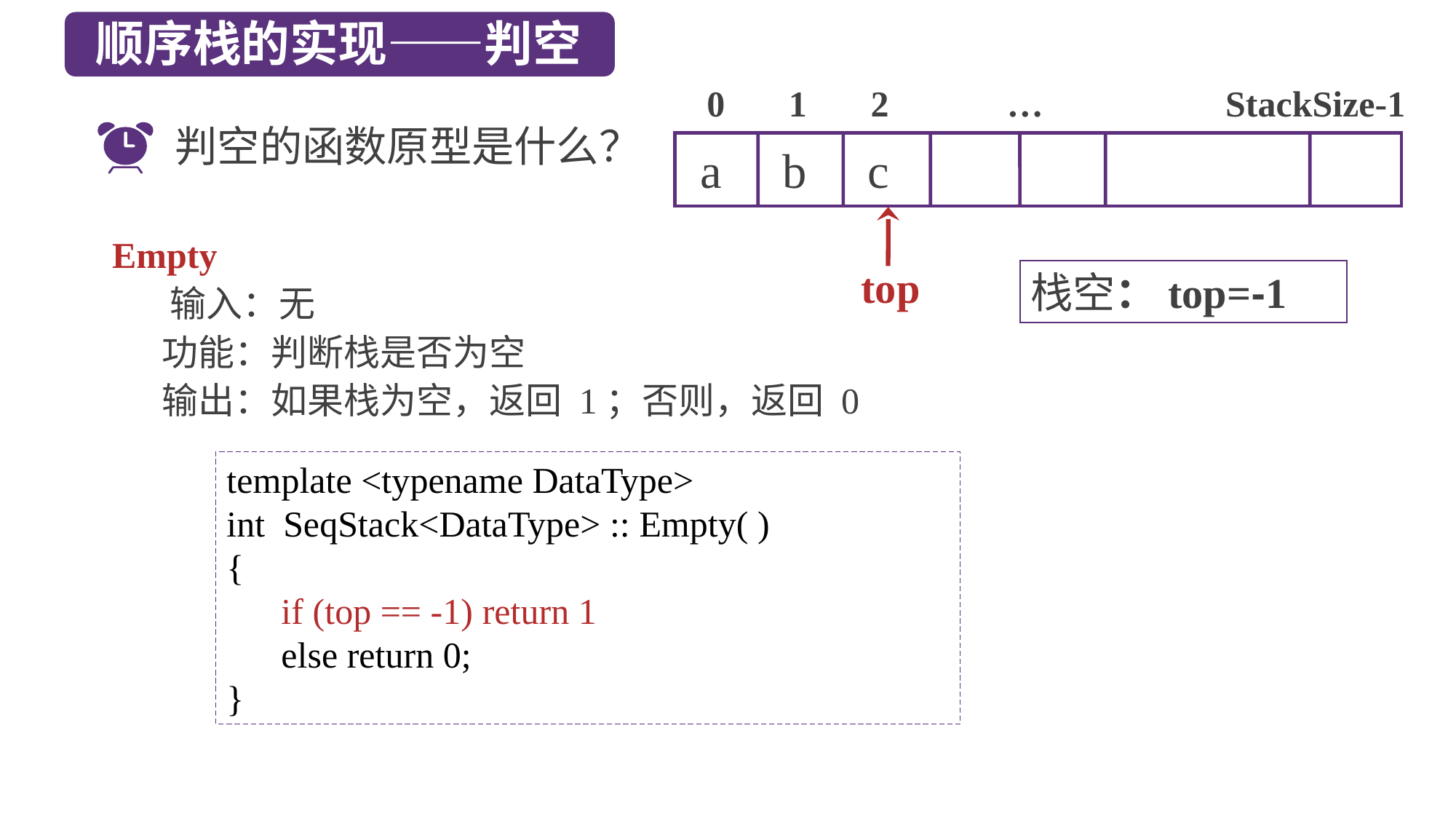

顺序栈的实现——判空

   0       1       2             …                    StackSize-1
判空的函数原型是什么？

a     b     c

top
Empty
      输入：无
     功能：判断栈是否为空
     输出：如果栈为空，返回 1；否则，返回 0
栈空：top=-1
template <typename DataType>
int  SeqStack<DataType> :: Empty( )
{
      if (top == -1) return 1
      else return 0;
}